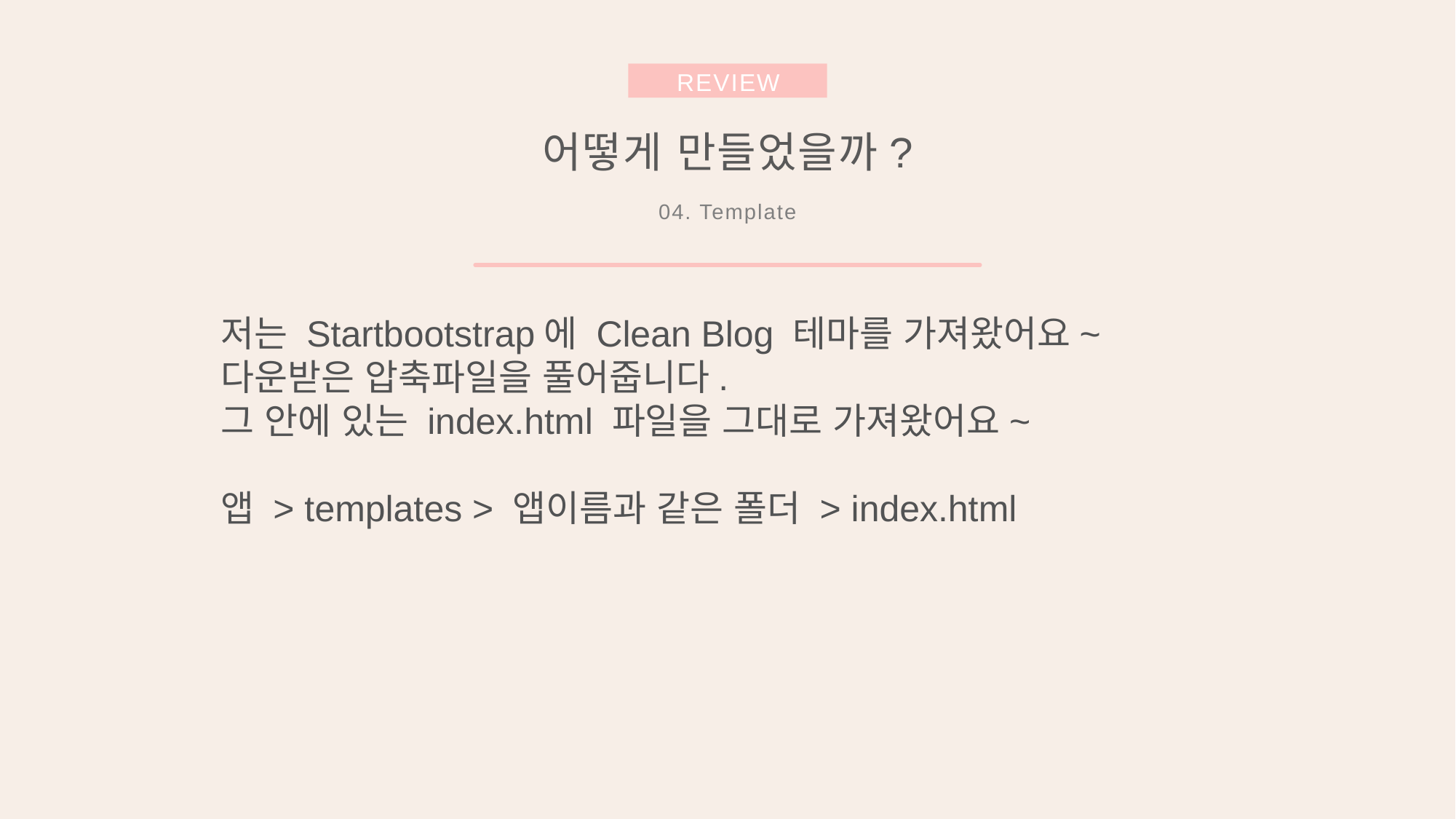

REVIEW
어떻게 만들었을까?
04. Template
저는 Startbootstrap에 Clean Blog 테마를 가져왔어요~
다운받은 압축파일을 풀어줍니다.
그 안에 있는 index.html 파일을 그대로 가져왔어요~

앱 > templates > 앱이름과 같은 폴더 > index.html